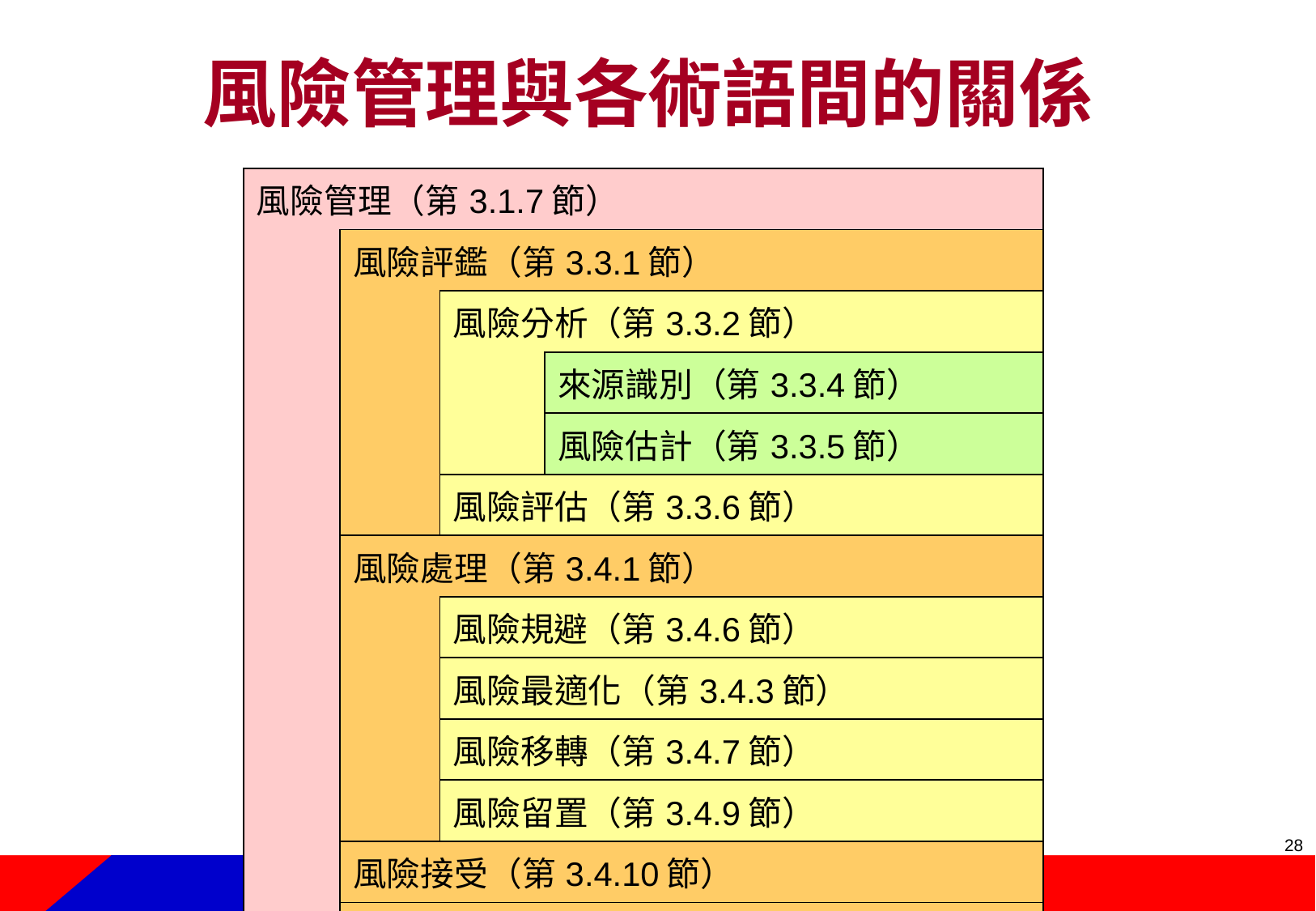

風險管理與各術語間的關係
| 風險管理（第3.1.7節） |  |  |  |
| --- | --- | --- | --- |
|  | 風險評鑑（第3.3.1節） |  |  |
|  |  | 風險分析（第3.3.2節） |  |
|  |  |  | 來源識別（第3.3.4節） |
|  |  |  | 風險估計（第3.3.5節） |
|  |  | 風險評估（第3.3.6節） |  |
|  | 風險處理（第3.4.1節） |  |  |
|  |  | 風險規避（第3.4.6節） |  |
|  |  | 風險最適化（第3.4.3節） |  |
|  |  | 風險移轉（第3.4.7節） |  |
|  |  | 風險留置（第3.4.9節） |  |
|  | 風險接受（第3.4.10節） |  |  |
|  | 風險溝通（第3.2.4節） |  |  |

28